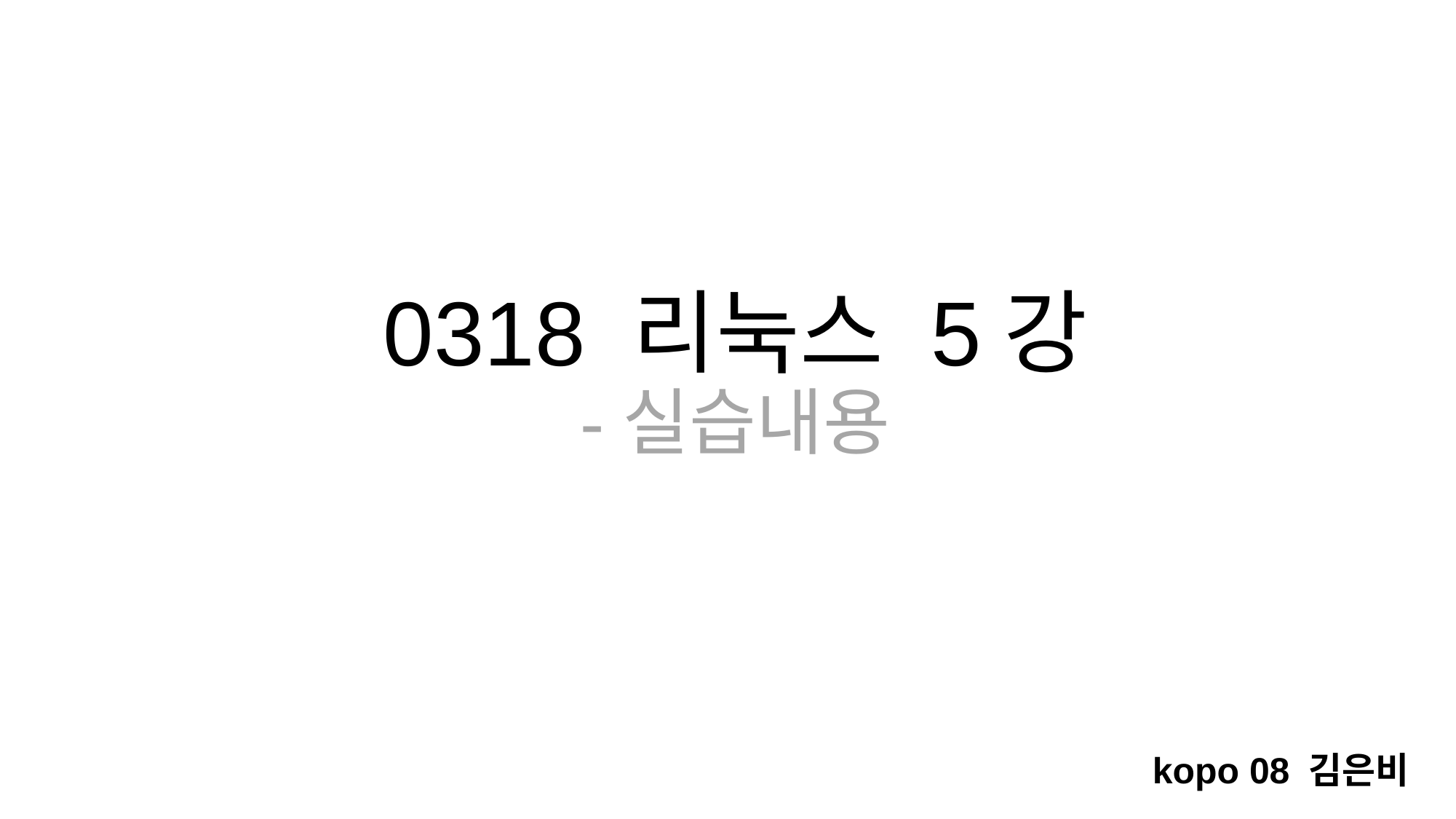

# 0318 리눅스 5강 -실습내용
kopo 08 김은비